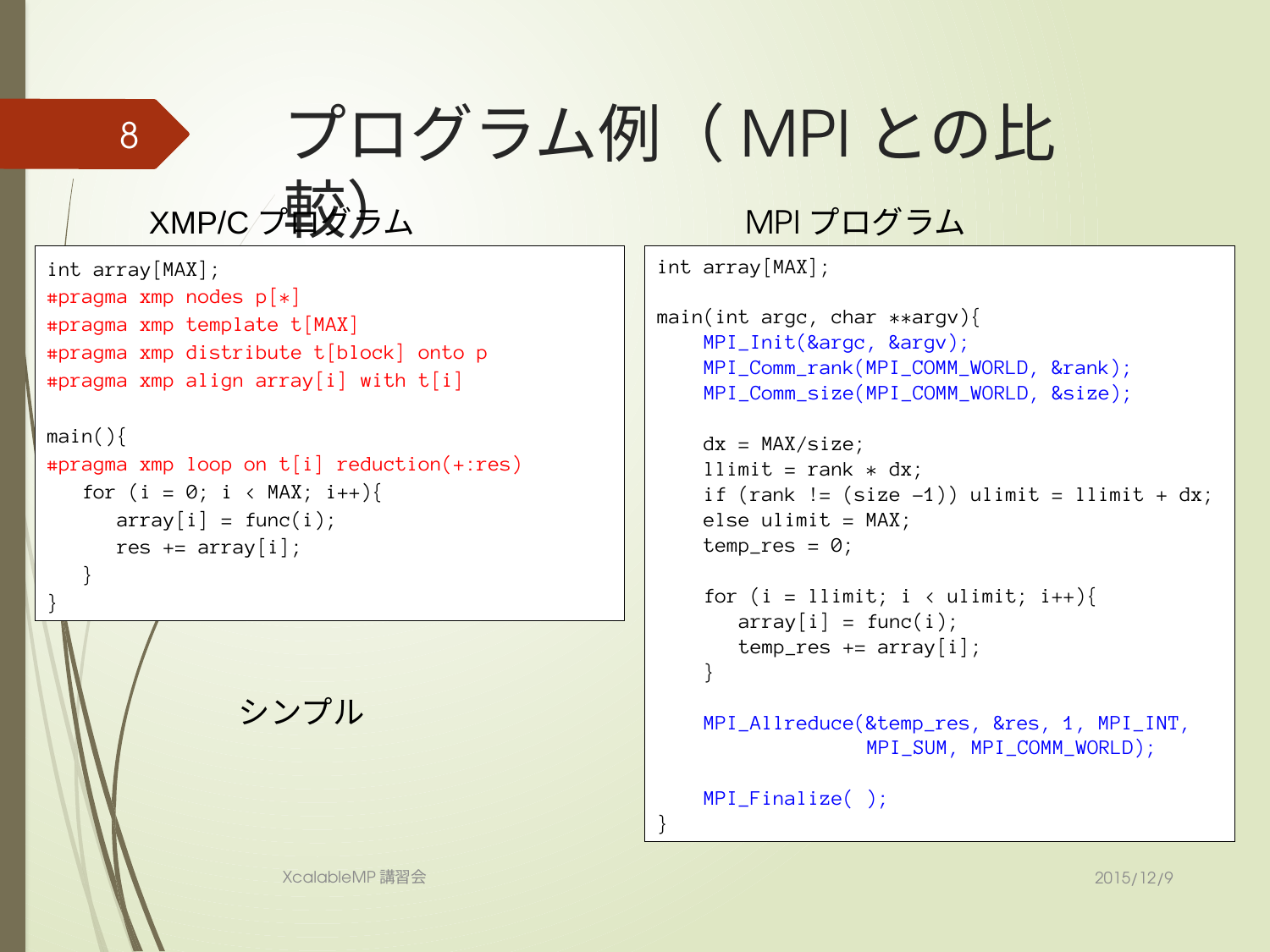

# プログラム例（MPIとの比較）
8
XMP/Cプログラム
MPIプログラム
int array[MAX];
#pragma xmp nodes p[*]
#pragma xmp template t[MAX]
#pragma xmp distribute t[block] onto p
#pragma xmp align array[i] with t[i]

main(){
#pragma xmp loop on t[i] reduction(+:res)
   for (i = 0; i < MAX; i++){
      array[i] = func(i);
      res += array[i];
   }
}
int array[MAX];

main(int argc, char **argv){
    MPI_Init(&argc, &argv);
    MPI_Comm_rank(MPI_COMM_WORLD, &rank);
    MPI_Comm_size(MPI_COMM_WORLD, &size);

    dx = MAX/size;
    llimit = rank * dx;
    if (rank != (size -1)) ulimit = llimit + dx;
    else ulimit = MAX;
    temp_res = 0;

    for (i = llimit; i < ulimit; i++){
       array[i] = func(i);
       temp_res += array[i];
    }

    MPI_Allreduce(&temp_res, &res, 1, MPI_INT,
                  MPI_SUM, MPI_COMM_WORLD);

    MPI_Finalize( );
}
シンプル
2015/12/9
XcalableMP講習会